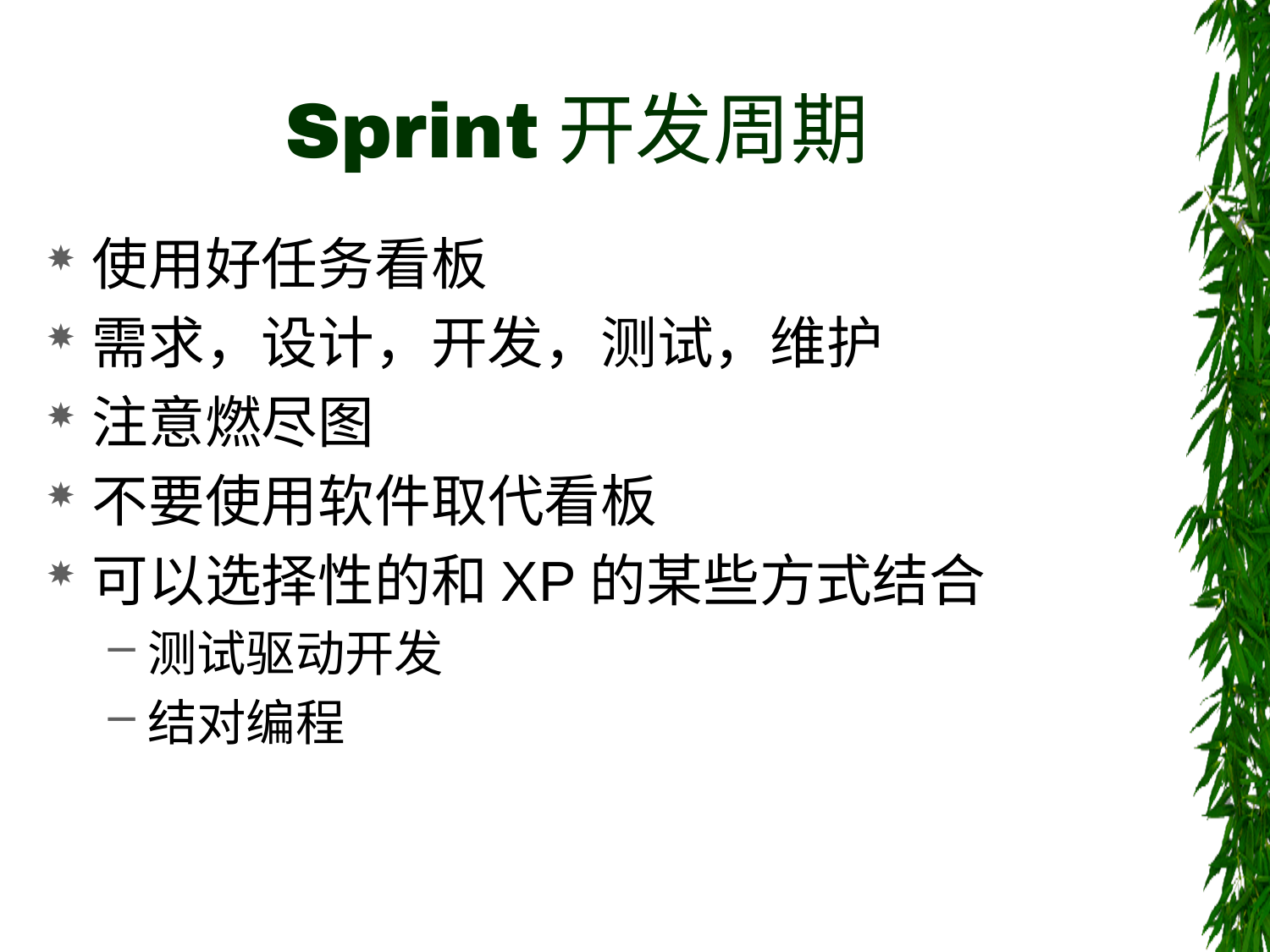

# Sprint开发周期
使用好任务看板
需求，设计，开发，测试，维护
注意燃尽图
不要使用软件取代看板
可以选择性的和XP的某些方式结合
测试驱动开发
结对编程